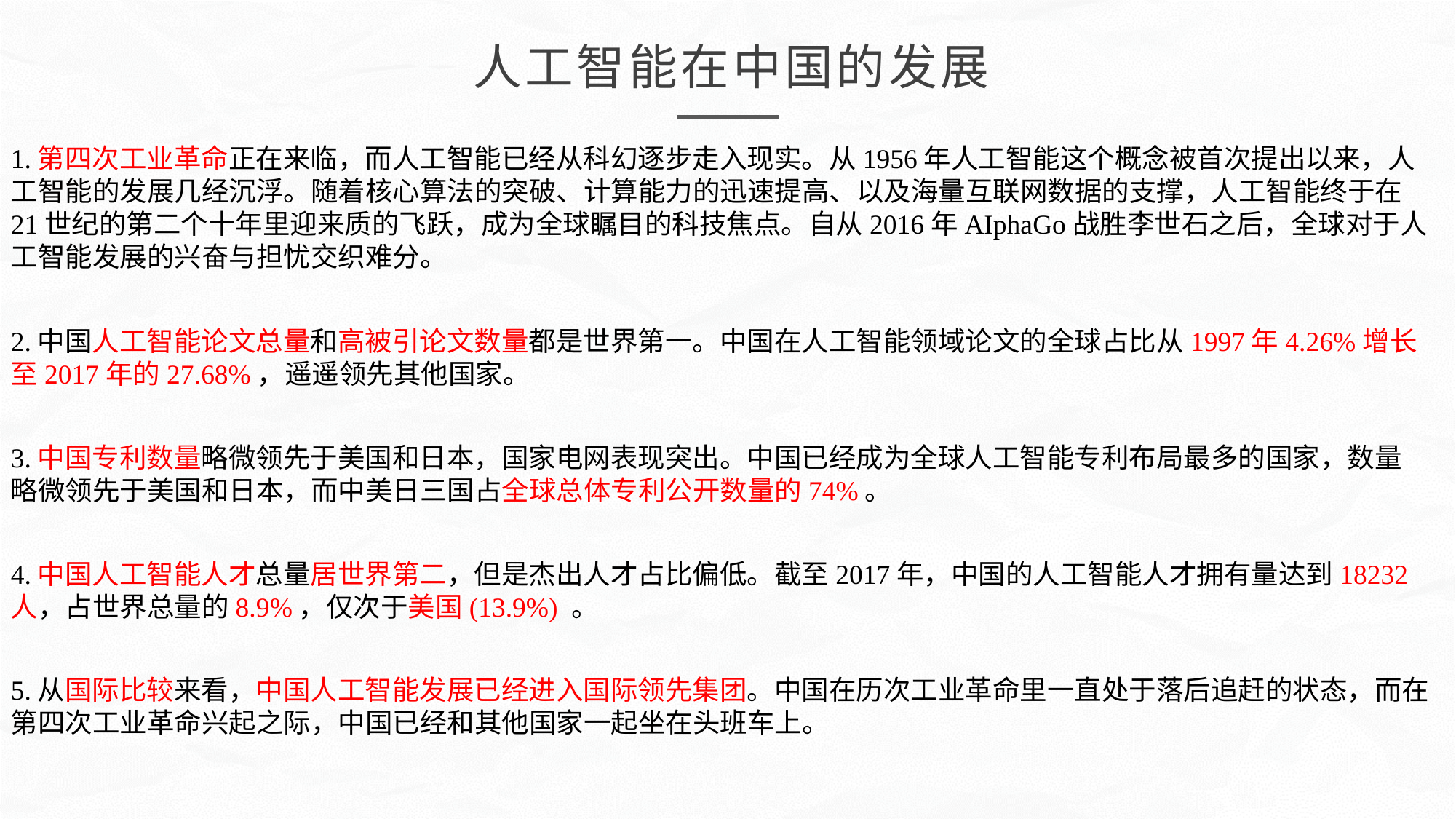

人工智能在中国的发展
1.第四次工业革命正在来临，而人工智能已经从科幻逐步走入现实。从1956年人工智能这个概念被首次提出以来，人工智能的发展几经沉浮。随着核心算法的突破、计算能力的迅速提高、以及海量互联网数据的支撑，人工智能终于在21世纪的第二个十年里迎来质的飞跃，成为全球瞩目的科技焦点。自从2016年AIphaGo战胜李世石之后，全球对于人工智能发展的兴奋与担忧交织难分。
2.中国人工智能论文总量和高被引论文数量都是世界第一。中国在人工智能领域论文的全球占比从1997年4.26%增长至2017年的27.68%，遥遥领先其他国家。
3.中国专利数量略微领先于美国和日本，国家电网表现突出。中国已经成为全球人工智能专利布局最多的国家，数量略微领先于美国和日本，而中美日三国占全球总体专利公开数量的74%。
4.中国人工智能人才总量居世界第二，但是杰出人才占比偏低。截至2017年，中国的人工智能人才拥有量达到18232人，占世界总量的8.9%，仅次于美国(13.9%) 。
5.从国际比较来看，中国人工智能发展已经进入国际领先集团。中国在历次工业革命里一直处于落后追赶的状态，而在第四次工业革命兴起之际，中国已经和其他国家一起坐在头班车上。